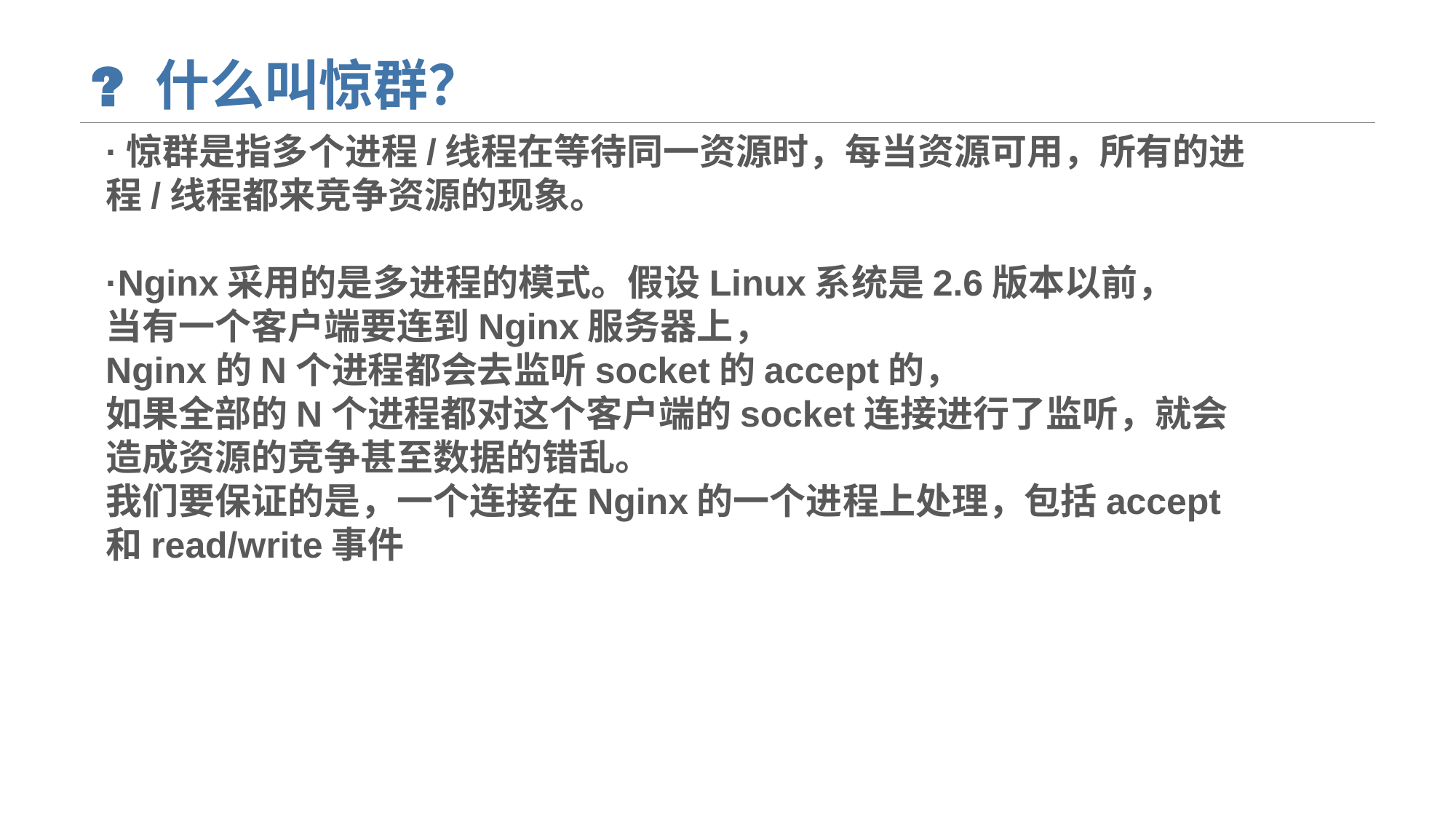

# ? 什么叫惊群？
·惊群是指多个进程/线程在等待同一资源时，每当资源可用，所有的进程/线程都来竞争资源的现象。

·Nginx采用的是多进程的模式。假设Linux系统是2.6版本以前，
当有一个客户端要连到Nginx服务器上，
Nginx的N个进程都会去监听socket的accept的，
如果全部的N个进程都对这个客户端的socket连接进行了监听，就会造成资源的竞争甚至数据的错乱。
我们要保证的是，一个连接在Nginx的一个进程上处理，包括accept和read/write事件
35